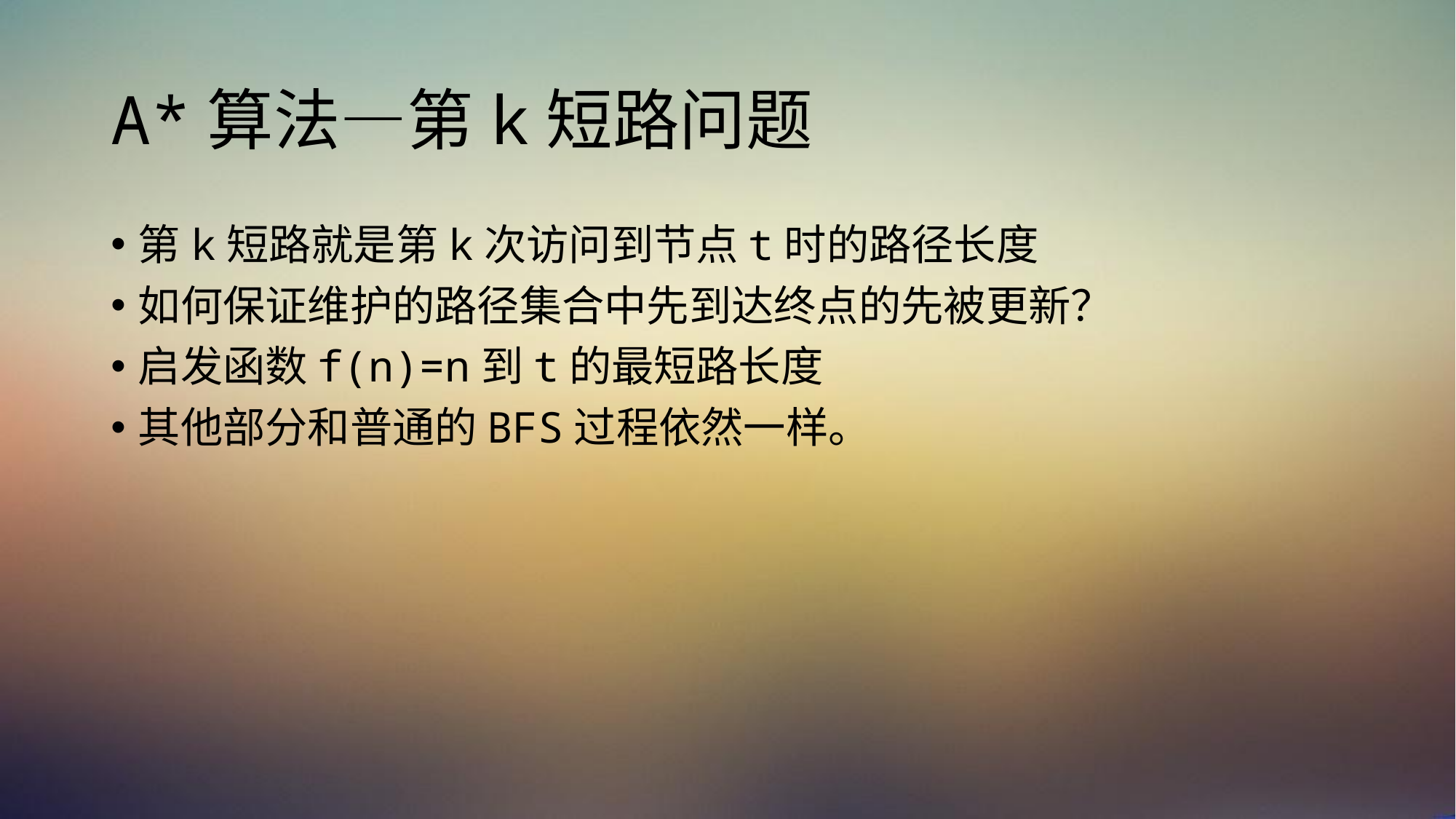

# A*算法—第k短路问题
第k短路就是第k次访问到节点t时的路径长度
如何保证维护的路径集合中先到达终点的先被更新？
启发函数f(n)=n到t的最短路长度
其他部分和普通的BFS过程依然一样。